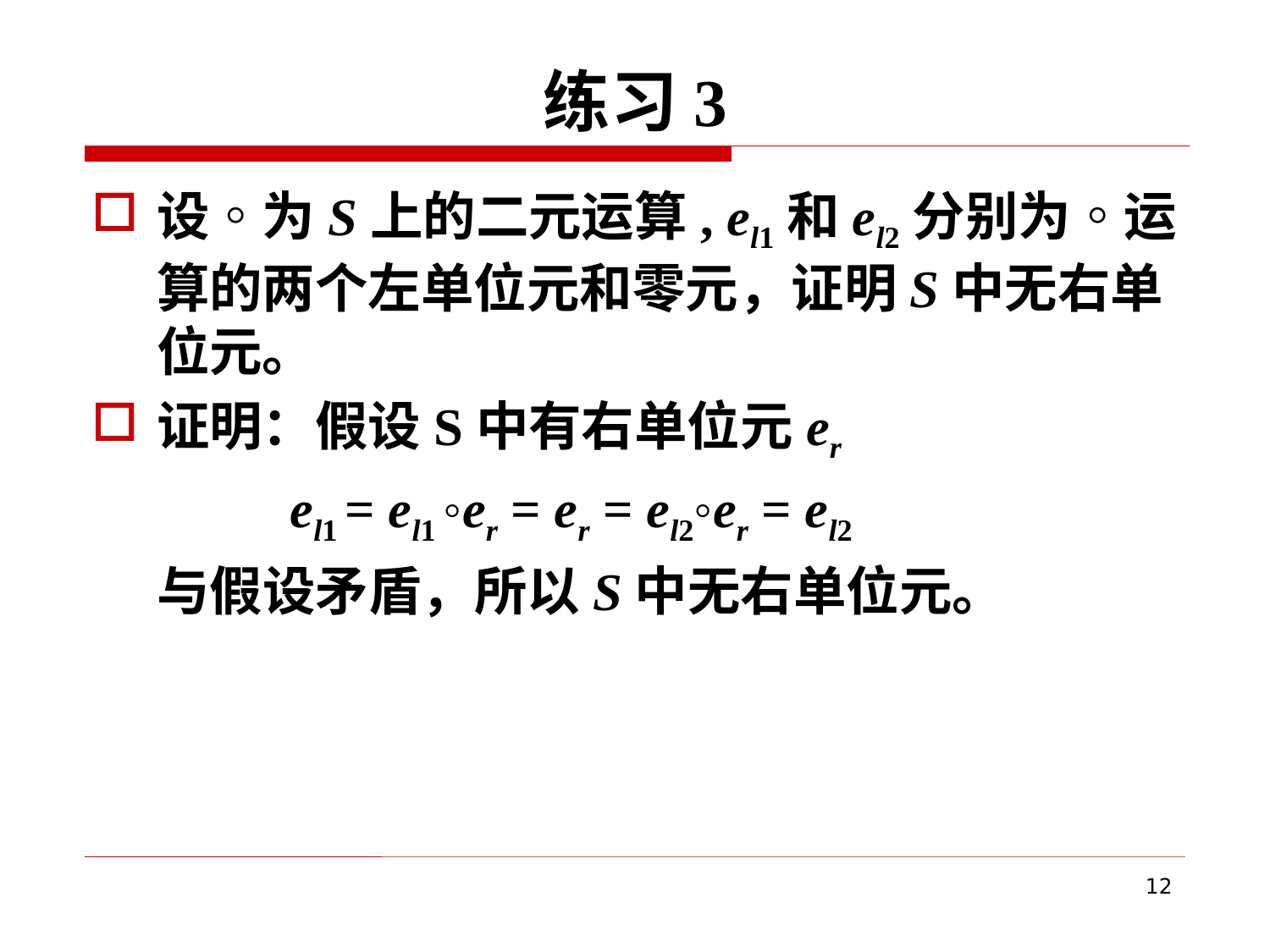

# 练习3
设◦为S上的二元运算, el1和el2分别为◦运算的两个左单位元和零元，证明S中无右单位元。
证明：假设S中有右单位元er
          el1 = el1 ◦er = er = el2◦er = el2
与假设矛盾，所以S中无右单位元。
12